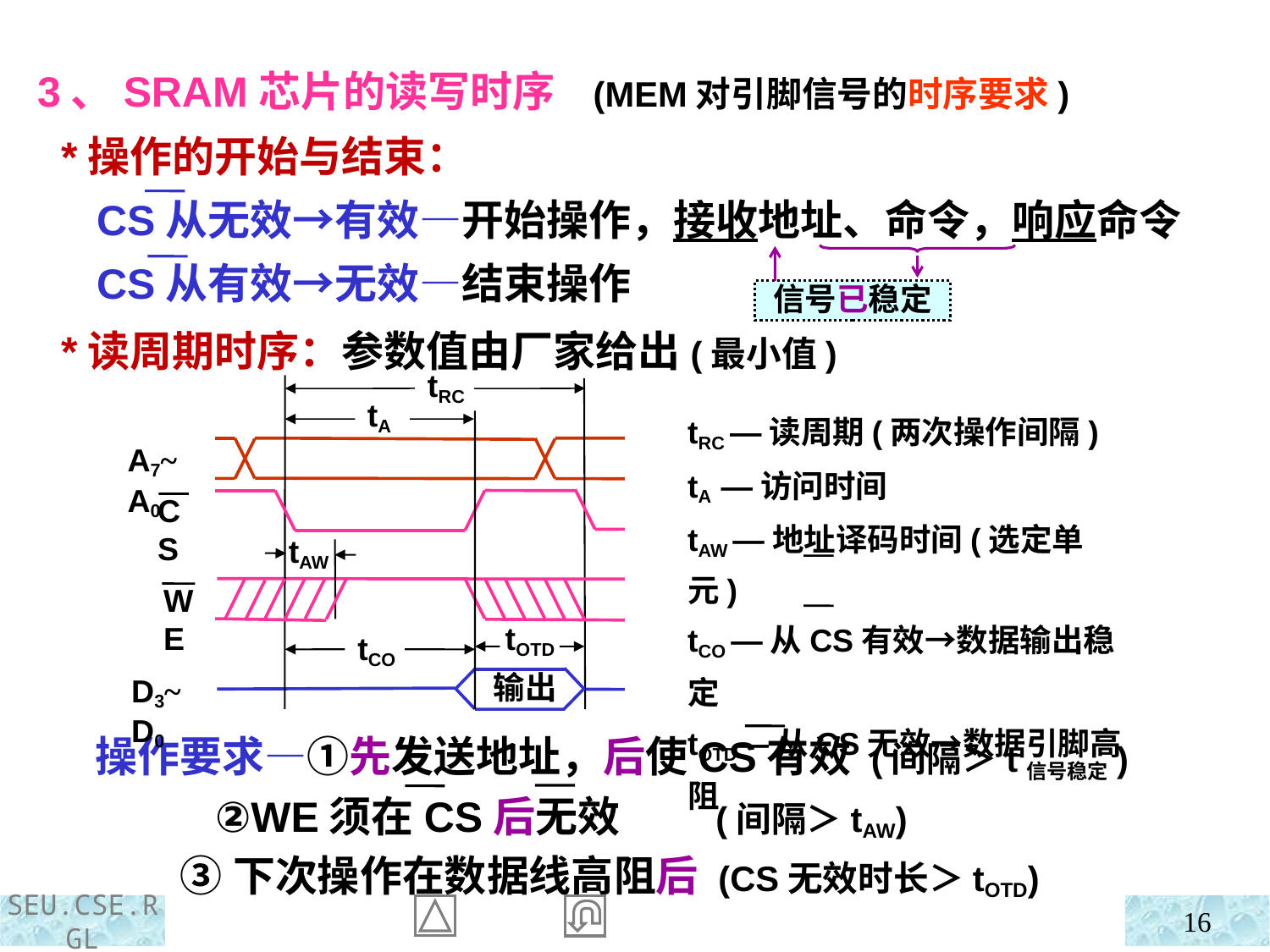

3、SRAM芯片的读写时序   (MEM对引脚信号的时序要求)
  *操作的开始与结束：
     CS从无效→有效—开始操作，接收地址、命令，响应命令
     CS从有效→无效—结束操作

信号已稳定
  *读周期时序：参数值由厂家给出(最小值)
tRC

tA

A7~A0

CS

tAW

WE

tOTD

tCO

输出

D3~D0

tRC —读周期(两次操作间隔)
tA  —访问时间
tAW —地址译码时间(选定单元)
tCO —从CS有效→数据输出稳定
tOTD—从CS无效→数据引脚高阻

     操作要求—①先发送地址，后使CS有效 (间隔＞t信号稳定)
               ②WE须在CS后无效         (间隔＞tAW)
               ③下次操作在数据线高阻后 (CS无效时长＞tOTD)

16